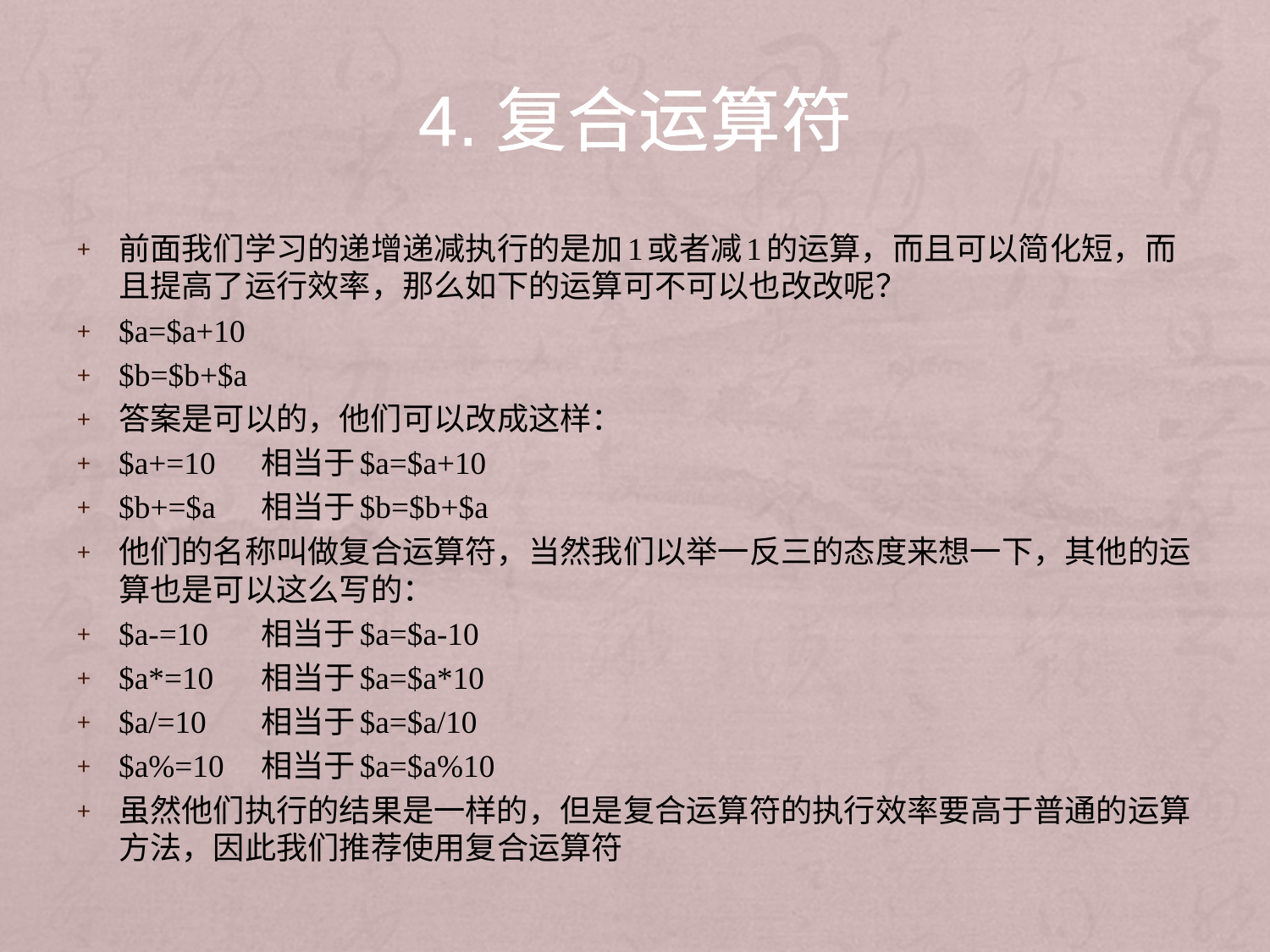

# 4.复合运算符
前面我们学习的递增递减执行的是加1或者减1的运算，而且可以简化短，而且提高了运行效率，那么如下的运算可不可以也改改呢？
$a=$a+10
$b=$b+$a
答案是可以的，他们可以改成这样：
$a+=10	相当于$a=$a+10
$b+=$a	相当于$b=$b+$a
他们的名称叫做复合运算符，当然我们以举一反三的态度来想一下，其他的运算也是可以这么写的：
$a-=10	相当于$a=$a-10
$a*=10	相当于$a=$a*10
$a/=10	相当于$a=$a/10
$a%=10	相当于$a=$a%10
虽然他们执行的结果是一样的，但是复合运算符的执行效率要高于普通的运算方法，因此我们推荐使用复合运算符